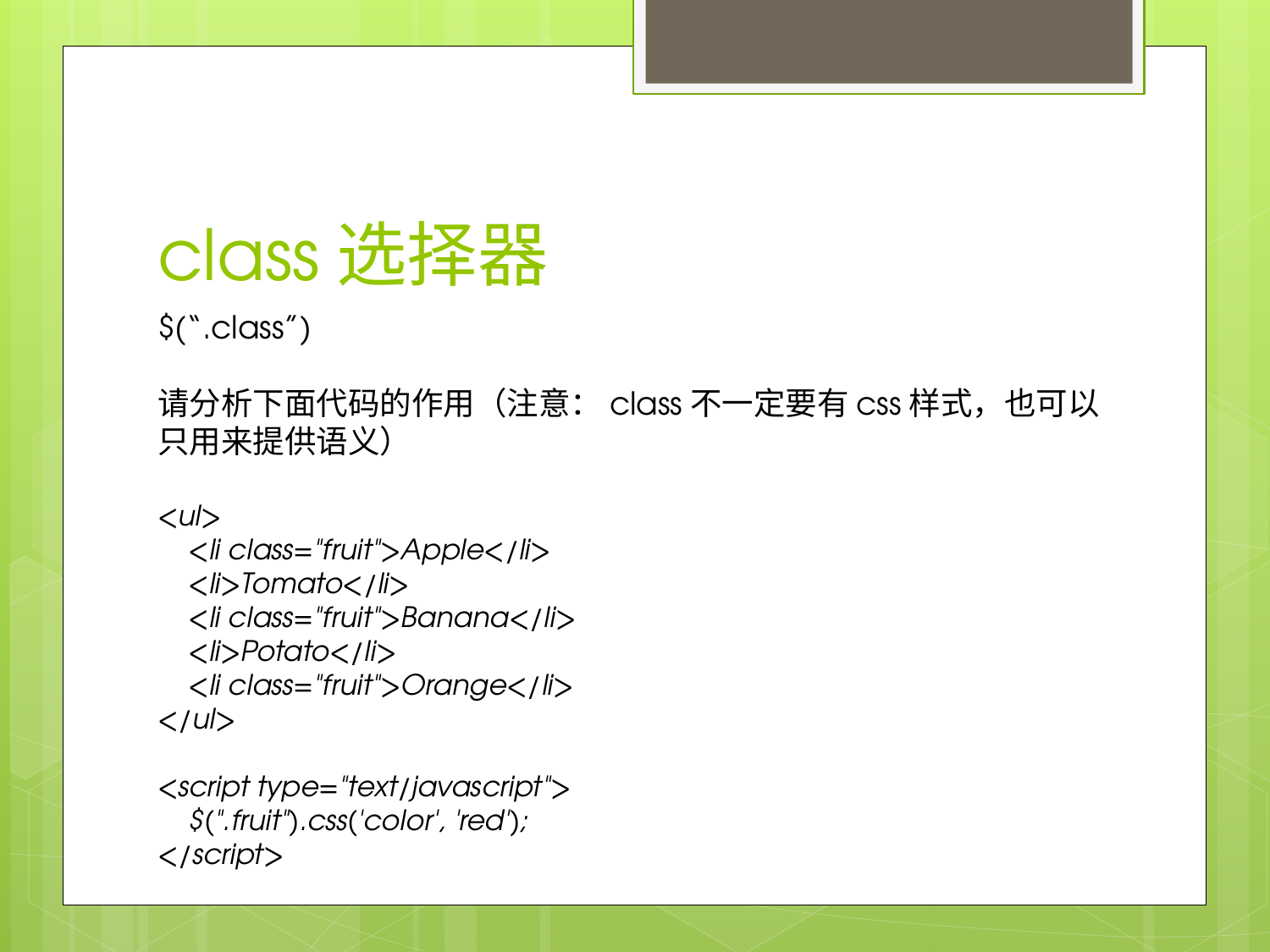

# class选择器
$(“.class”)

请分析下面代码的作用（注意：class不一定要有css样式，也可以只用来提供语义）

<ul>
    <li class="fruit">Apple</li>
    <li>Tomato</li>
    <li class="fruit">Banana</li>
    <li>Potato</li>
    <li class="fruit">Orange</li>
</ul>

<script type="text/javascript">
    $(".fruit").css('color', 'red');
</script>